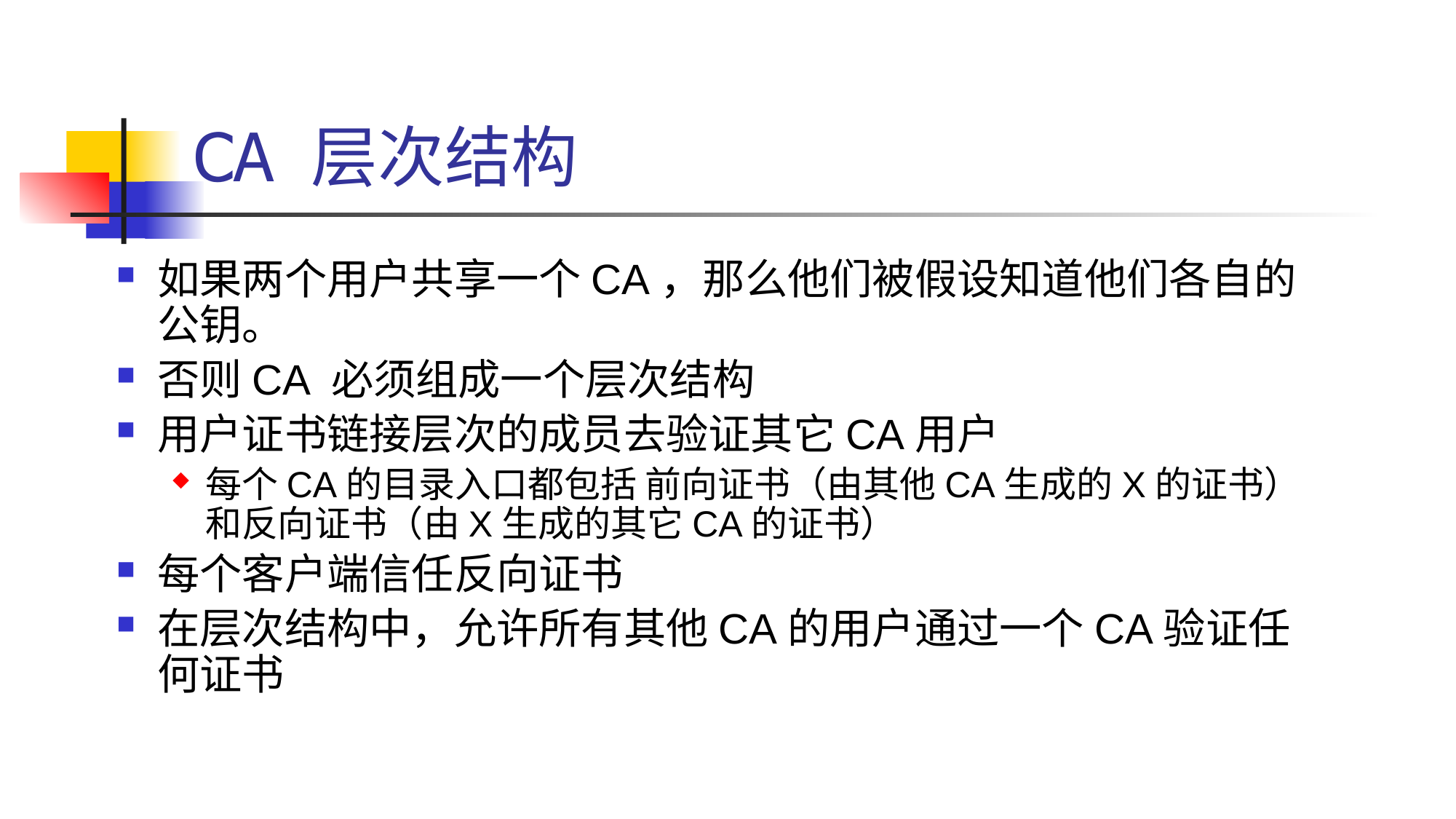

# CA 层次结构
如果两个用户共享一个CA，那么他们被假设知道他们各自的公钥。
否则CA 必须组成一个层次结构
用户证书链接层次的成员去验证其它CA用户
每个CA的目录入口都包括 前向证书（由其他CA生成的X的证书）和反向证书（由X生成的其它CA的证书）
每个客户端信任反向证书
在层次结构中，允许所有其他CA的用户通过一个CA验证任何证书